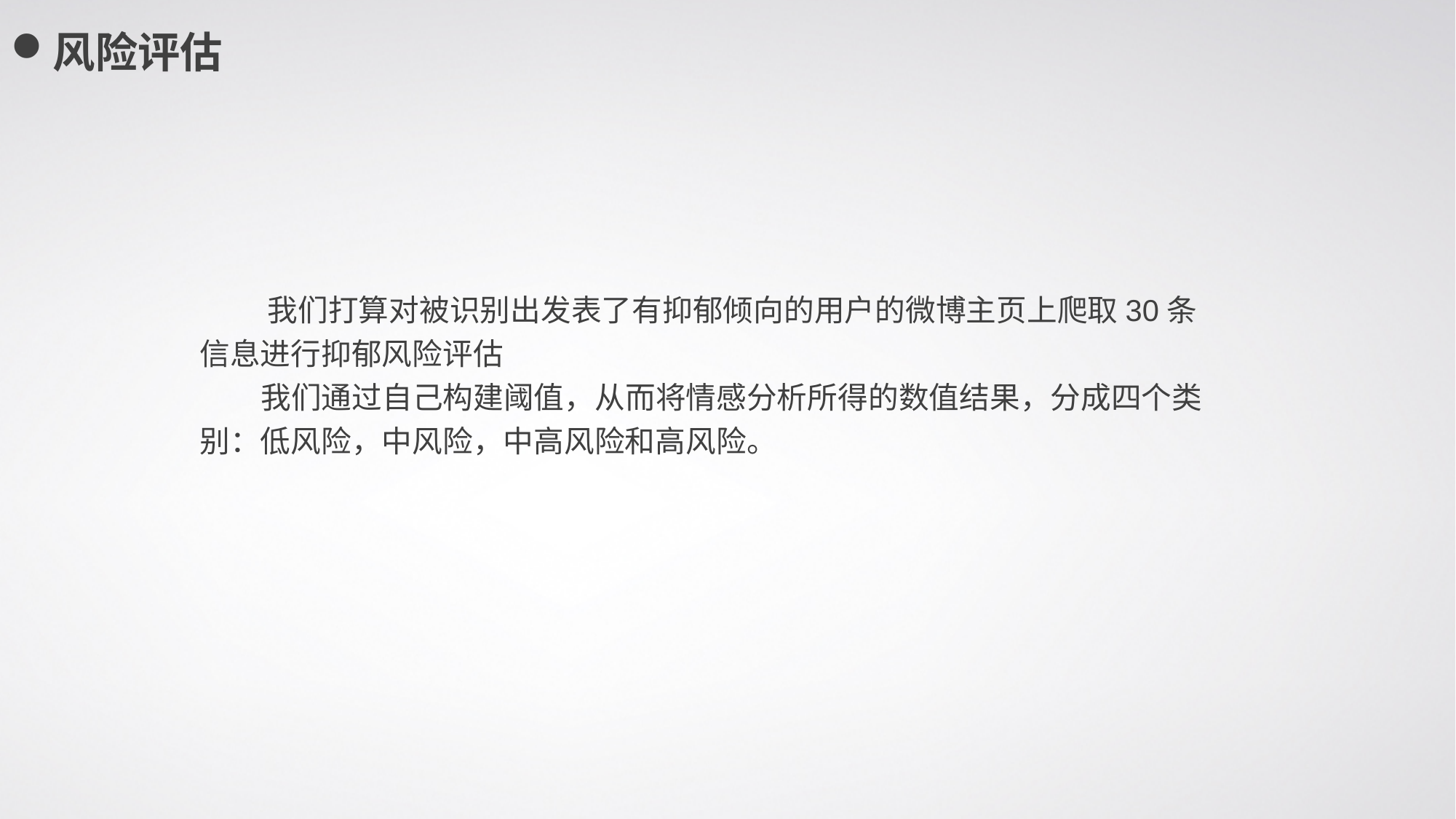

风险评估
         我们打算对被识别出发表了有抑郁倾向的用户的微博主页上爬取30条信息进行抑郁风险评估
        我们通过自己构建阈值，从而将情感分析所得的数值结果，分成四个类别：低风险，中风险，中高风险和高风险。